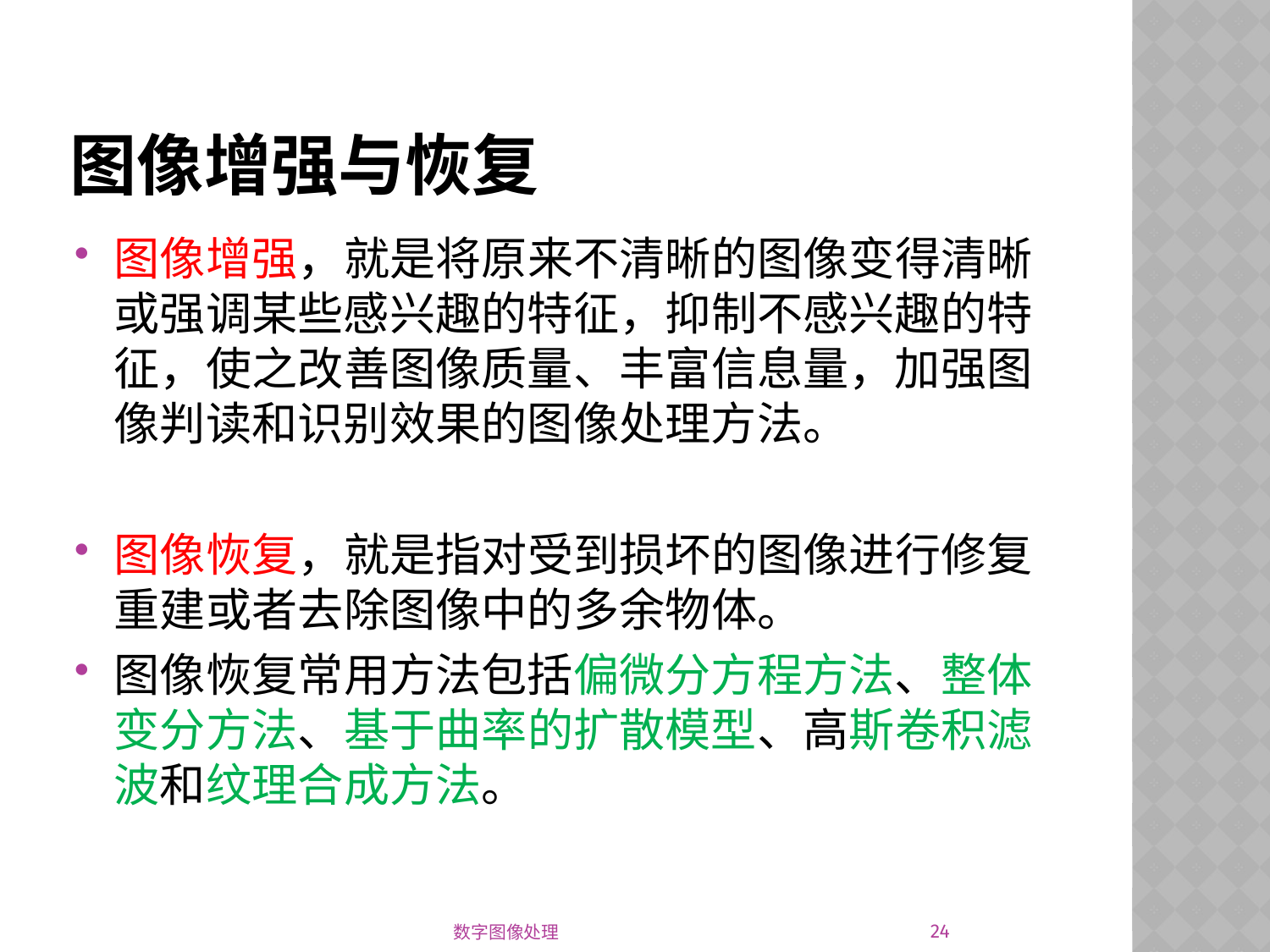

# 图像增强与恢复
图像增强，就是将原来不清晰的图像变得清晰或强调某些感兴趣的特征，抑制不感兴趣的特征，使之改善图像质量、丰富信息量，加强图像判读和识别效果的图像处理方法。

图像恢复，就是指对受到损坏的图像进行修复重建或者去除图像中的多余物体。
图像恢复常用方法包括偏微分方程方法、整体变分方法、基于曲率的扩散模型、高斯卷积滤波和纹理合成方法。
24
数字图像处理